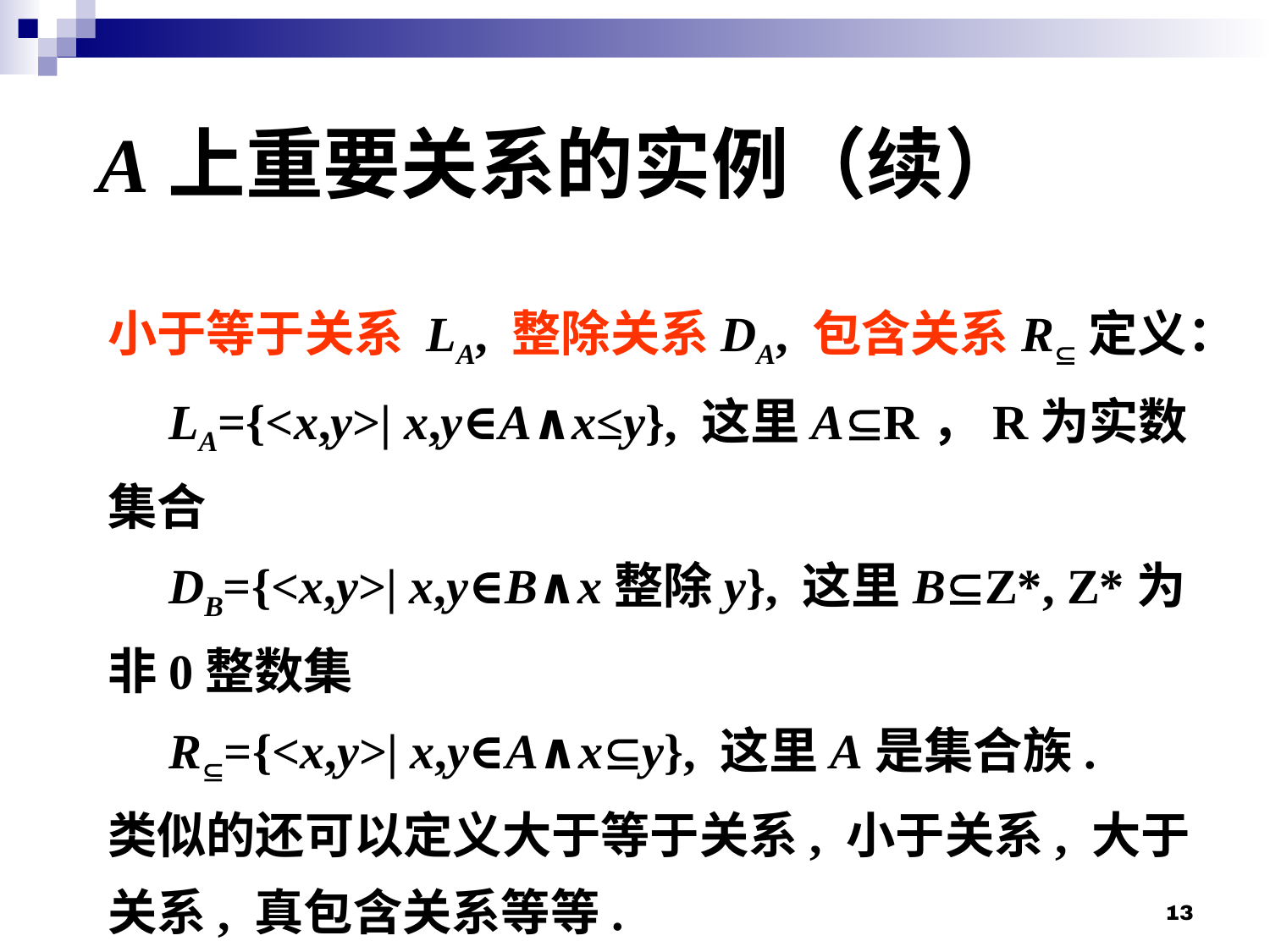

# A上重要关系的实例（续）
小于等于关系 LA, 整除关系DA, 包含关系R⊆定义：
     LA={<x,y>| x,y∈A∧x≤y}, 这里A⊆R，R为实数集合
     DB={<x,y>| x,y∈B∧x整除y}, 这里B⊆Z*, Z*为非0整数集
     R⊆={<x,y>| x,y∈A∧x⊆y}, 这里A是集合族.
类似的还可以定义大于等于关系, 小于关系, 大于关系, 真包含关系等等.
13